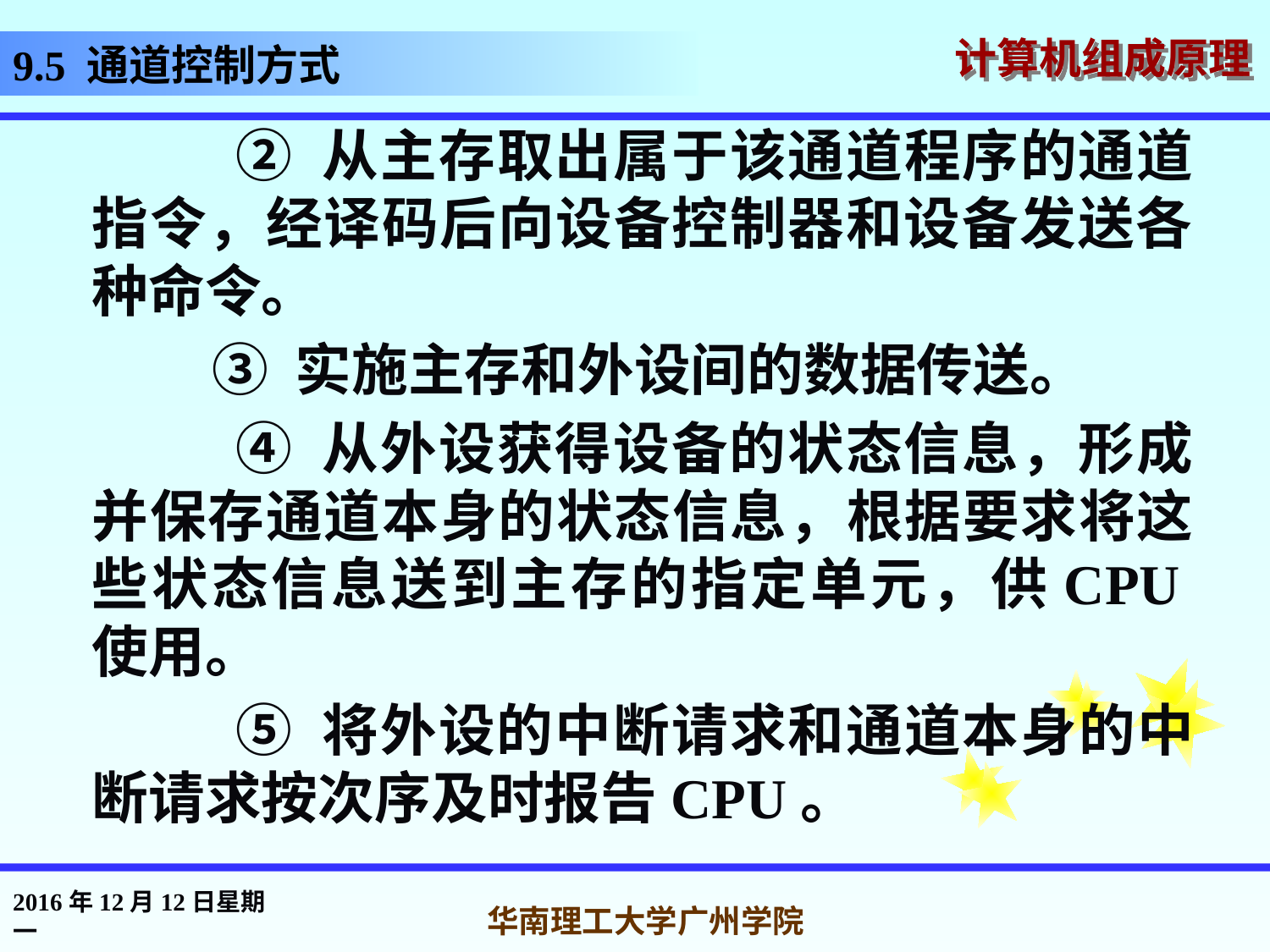

# 9.5 通道控制方式
             ② 从主存取出属于该通道程序的通道指令，经译码后向设备控制器和设备发送各种命令。
             ③ 实施主存和外设间的数据传送。
             ④ 从外设获得设备的状态信息，形成并保存通道本身的状态信息，根据要求将这些状态信息送到主存的指定单元，供CPU使用。
             ⑤ 将外设的中断请求和通道本身的中断请求按次序及时报告CPU。
2016年12月12日星期一
华南理工大学广州学院